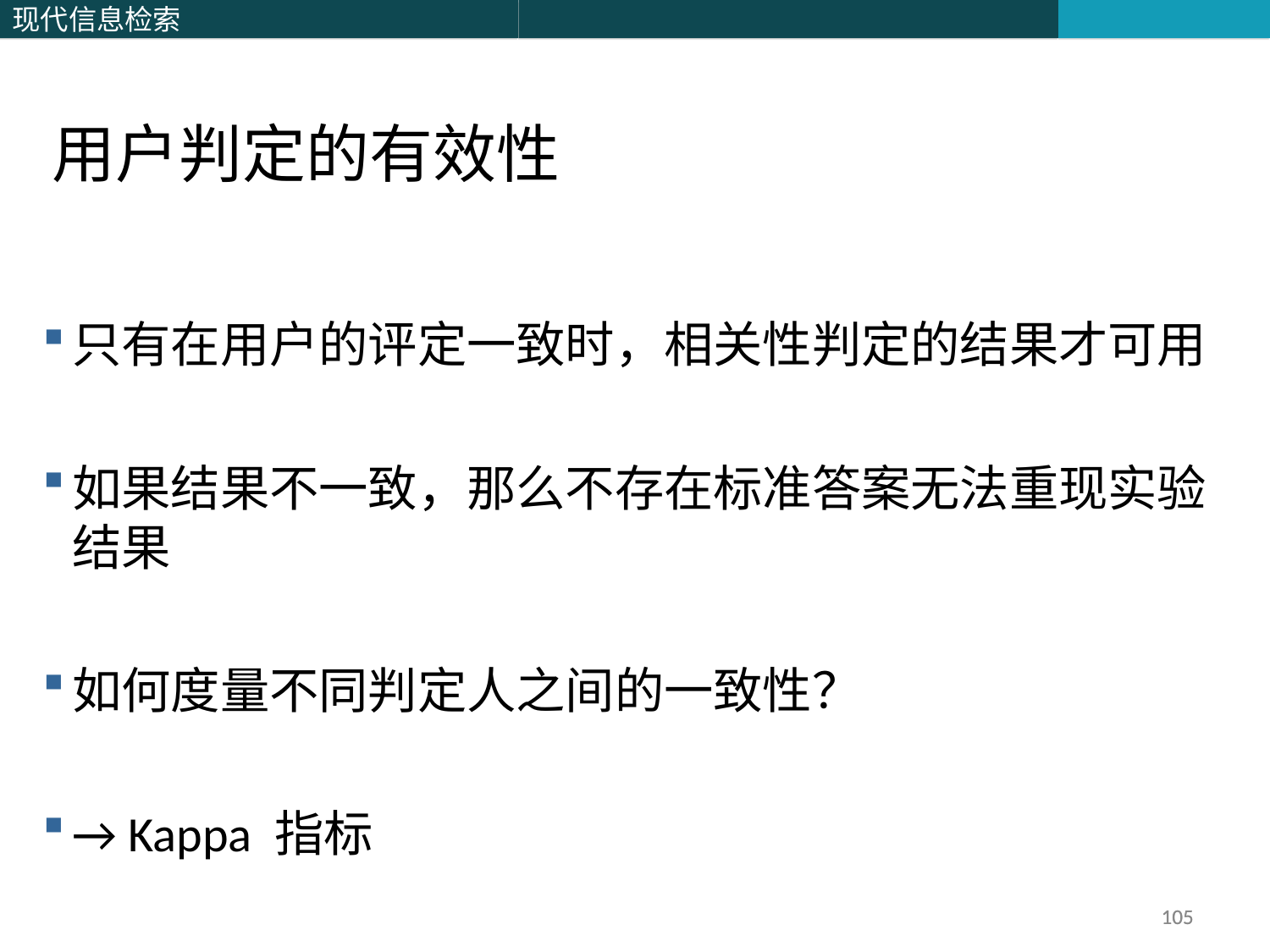

用户判定的有效性
只有在用户的评定一致时，相关性判定的结果才可用

如果结果不一致，那么不存在标准答案无法重现实验结果

如何度量不同判定人之间的一致性？

→ Kappa 指标
105
105